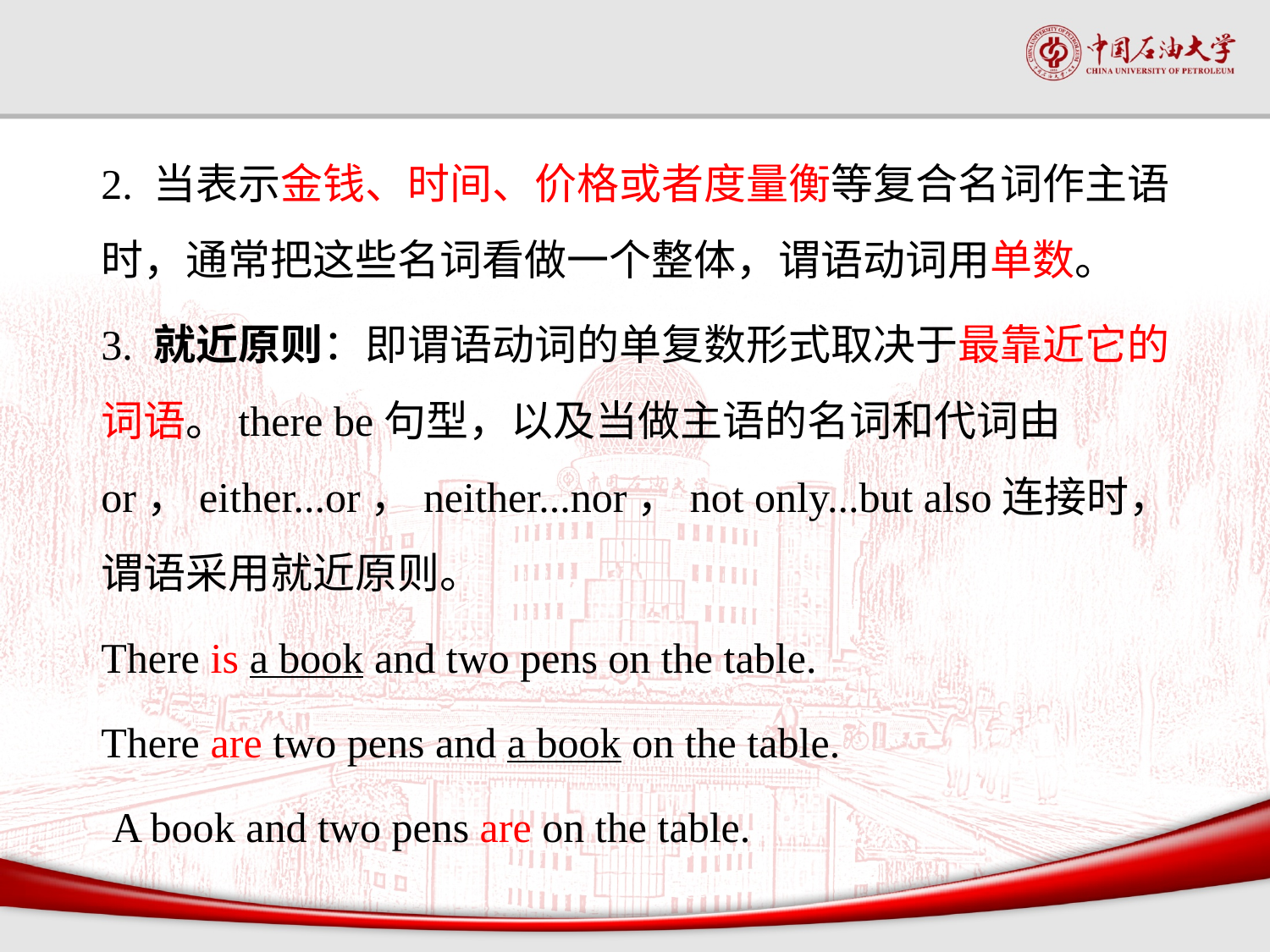

#
2. 当表示金钱、时间、价格或者度量衡等复合名词作主语时，通常把这些名词看做一个整体，谓语动词用单数。
3. 就近原则：即谓语动词的单复数形式取决于最靠近它的词语。there be句型，以及当做主语的名词和代词由or，either...or，neither...nor，not only...but also连接时，谓语采用就近原则。
There is a book and two pens on the table.
There are two pens and a book on the table.
 A book and two pens are on the table.